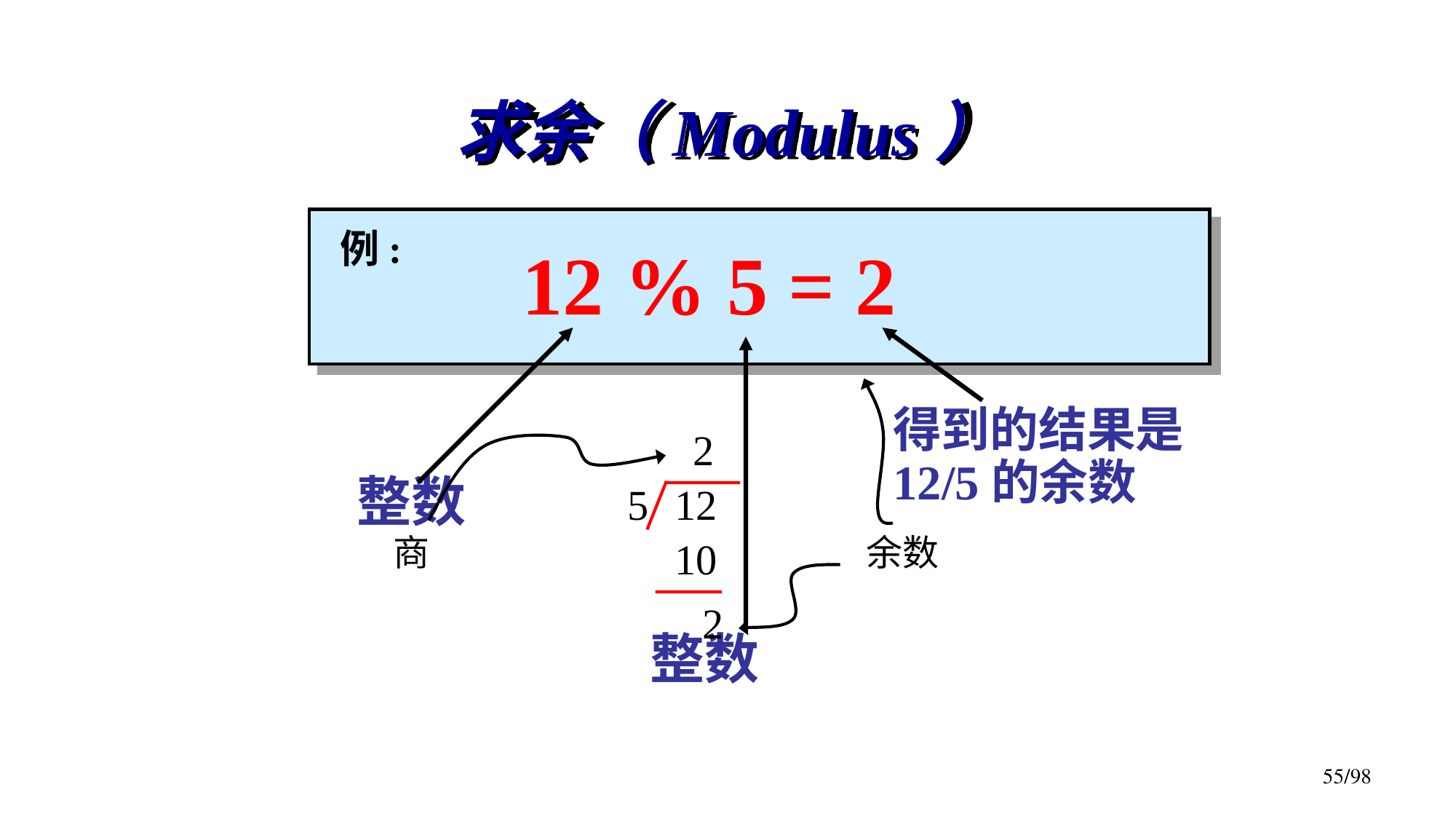

# 求余（Modulus）
例:

12 % 5 = 2

整数

得到的结果是12/5的余数

整数

2

商
5
12

余数

10
2